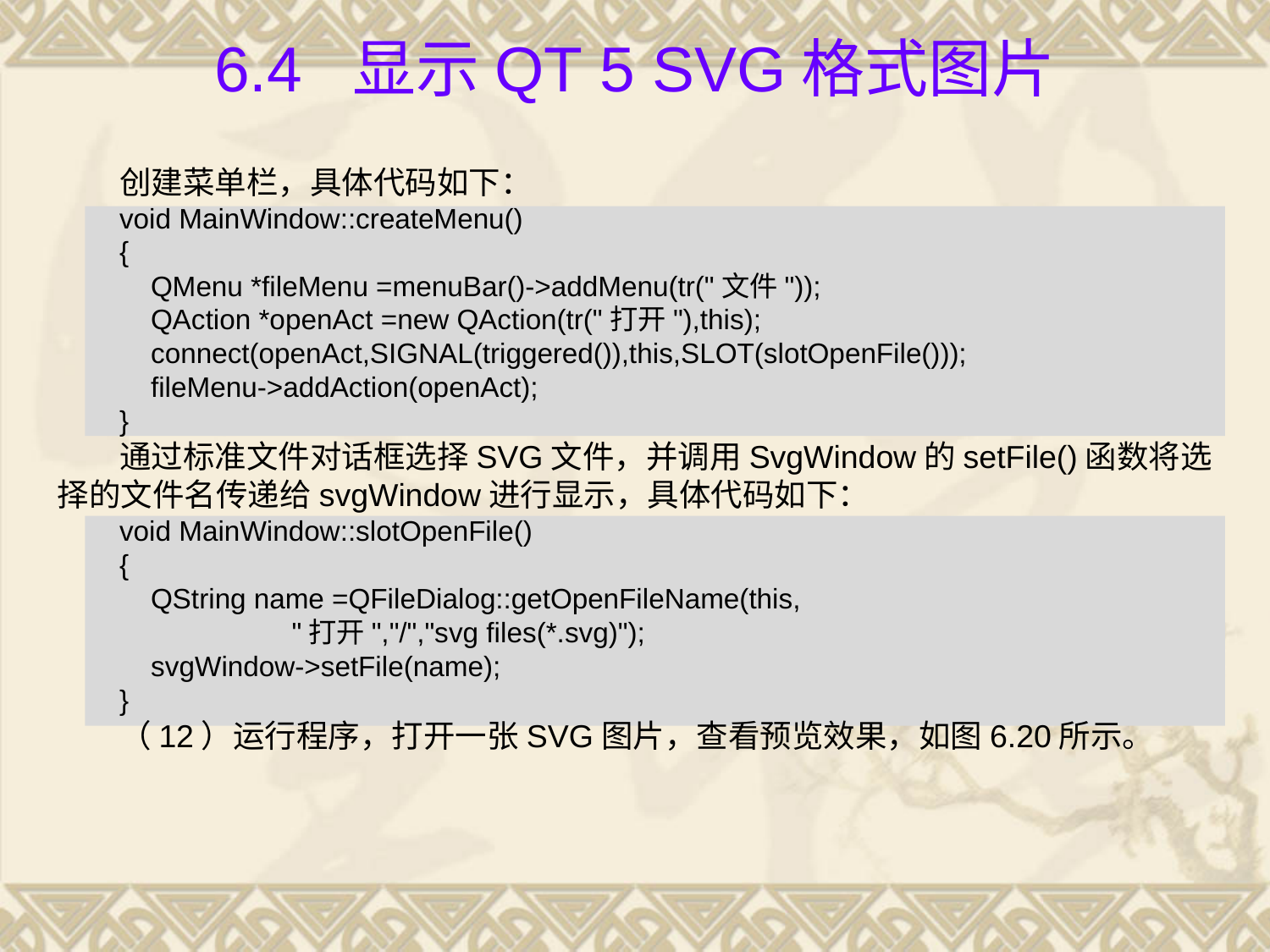

# 6.4  显示Qt 5 SVG格式图片
创建菜单栏，具体代码如下：
void MainWindow::createMenu()
{
    QMenu *fileMenu =menuBar()->addMenu(tr("文件"));
    QAction *openAct =new QAction(tr("打开"),this);
    connect(openAct,SIGNAL(triggered()),this,SLOT(slotOpenFile()));
    fileMenu->addAction(openAct);
}
通过标准文件对话框选择SVG文件，并调用SvgWindow的setFile()函数将选择的文件名传递给svgWindow进行显示，具体代码如下：
void MainWindow::slotOpenFile()
{
    QString name =QFileDialog::getOpenFileName(this,
                      "打开","/","svg files(*.svg)");
    svgWindow->setFile(name);
}
（12）运行程序，打开一张SVG图片，查看预览效果，如图6.20所示。